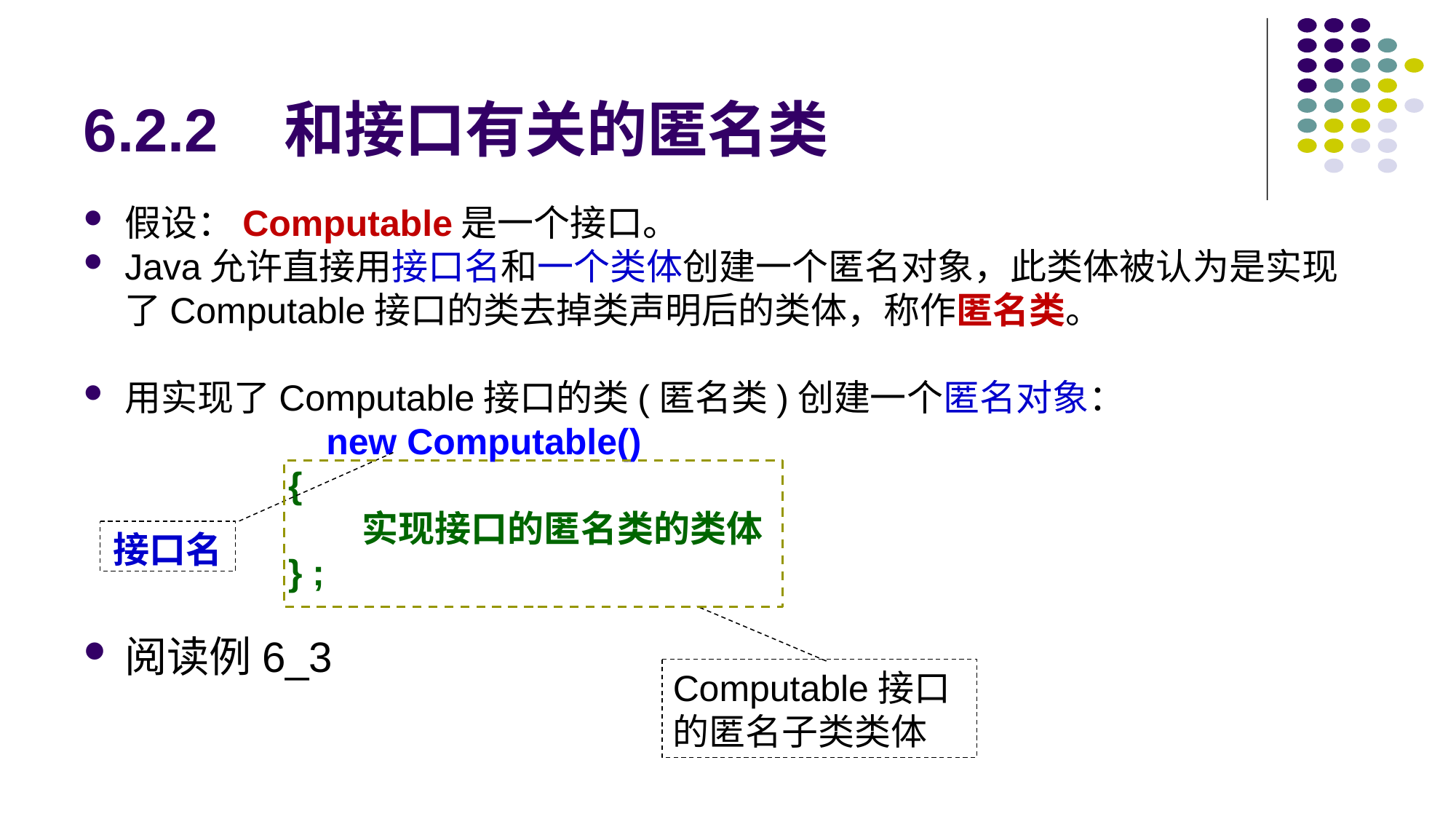

# 6.2.2   和接口有关的匿名类
假设：Computable是一个接口。
Java允许直接用接口名和一个类体创建一个匿名对象，此类体被认为是实现了Computable接口的类去掉类声明后的类体，称作匿名类。

用实现了Computable接口的类(匿名类)创建一个匿名对象：
	         new Computable()
{
        实现接口的匿名类的类体
} ;

阅读例6_3

接口名
Computable接口的匿名子类类体
10